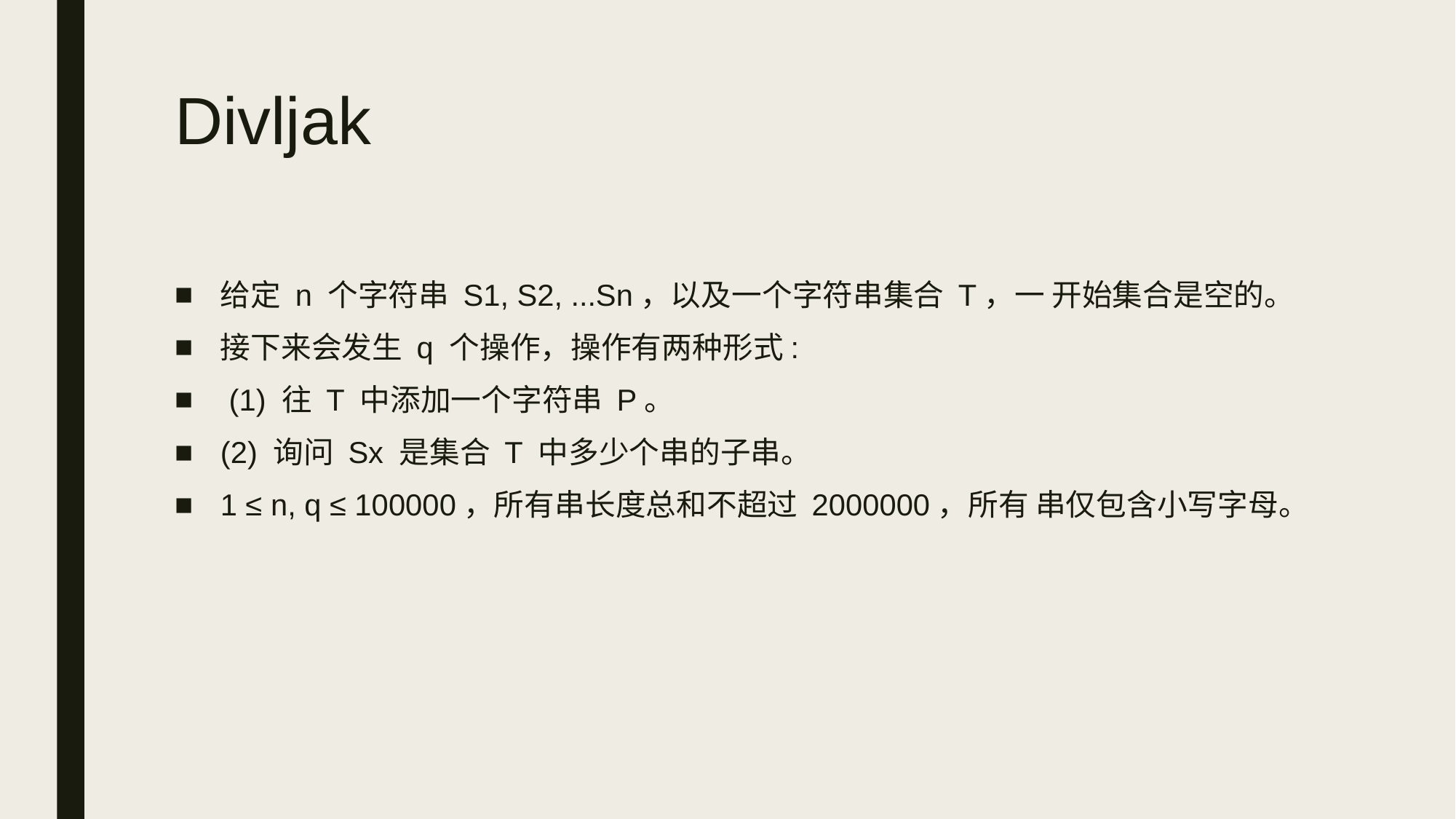

# Divljak
给定 n 个字符串 S1, S2, ...Sn，以及一个字符串集合 T，一 开始集合是空的。
接下来会发生 q 个操作，操作有两种形式:
 (1) 往 T 中添加一个字符串 P。
(2) 询问 Sx 是集合 T 中多少个串的子串。
1 ≤ n, q ≤ 100000，所有串长度总和不超过 2000000，所有 串仅包含小写字母。